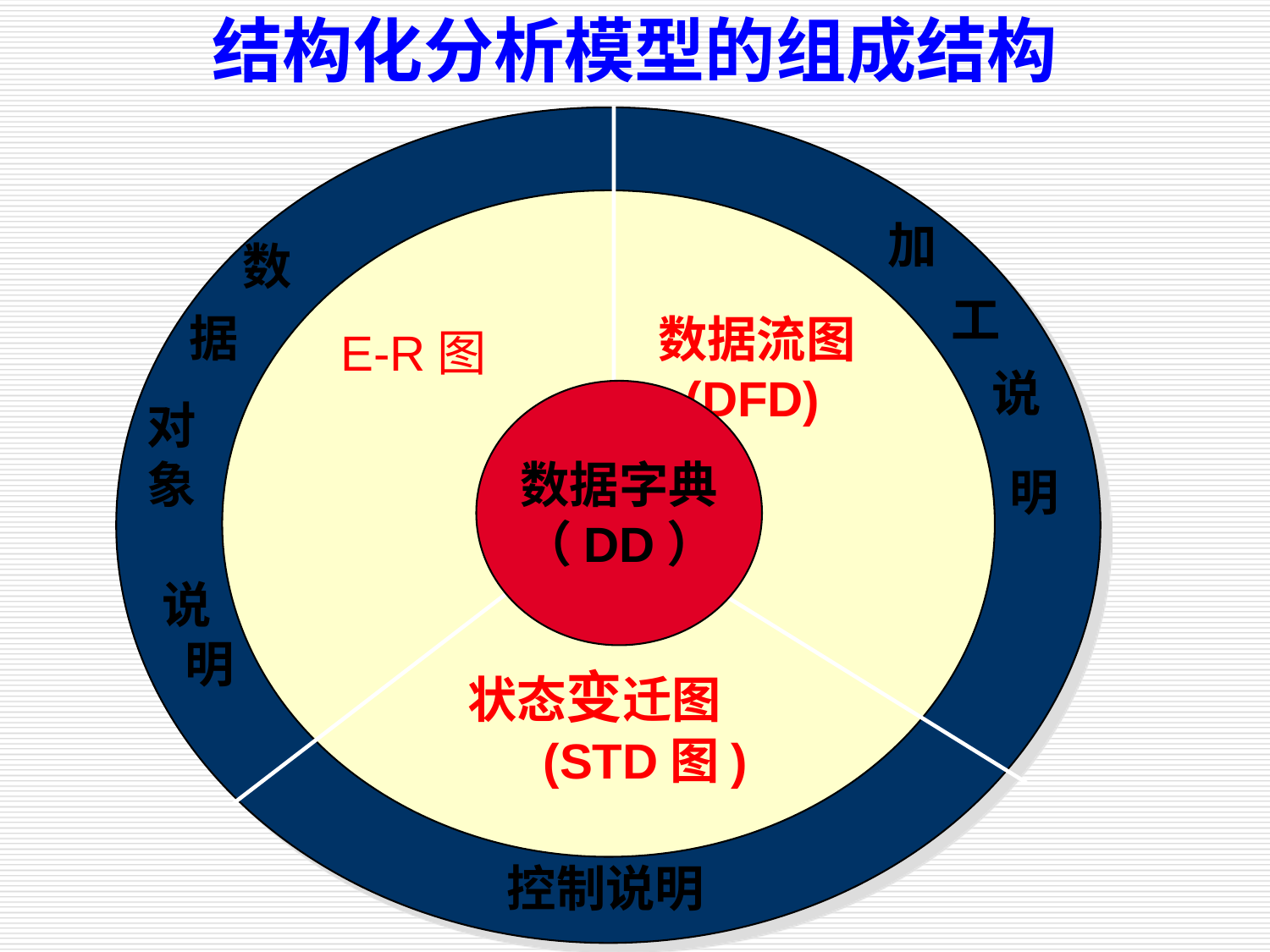

结构化分析模型的组成结构

加
数
工
据
数据流图
  (DFD)
E-R图
说
数据字典
（DD）
对
象
明
说
 明

状态变迁图
(STD图)
控制说明